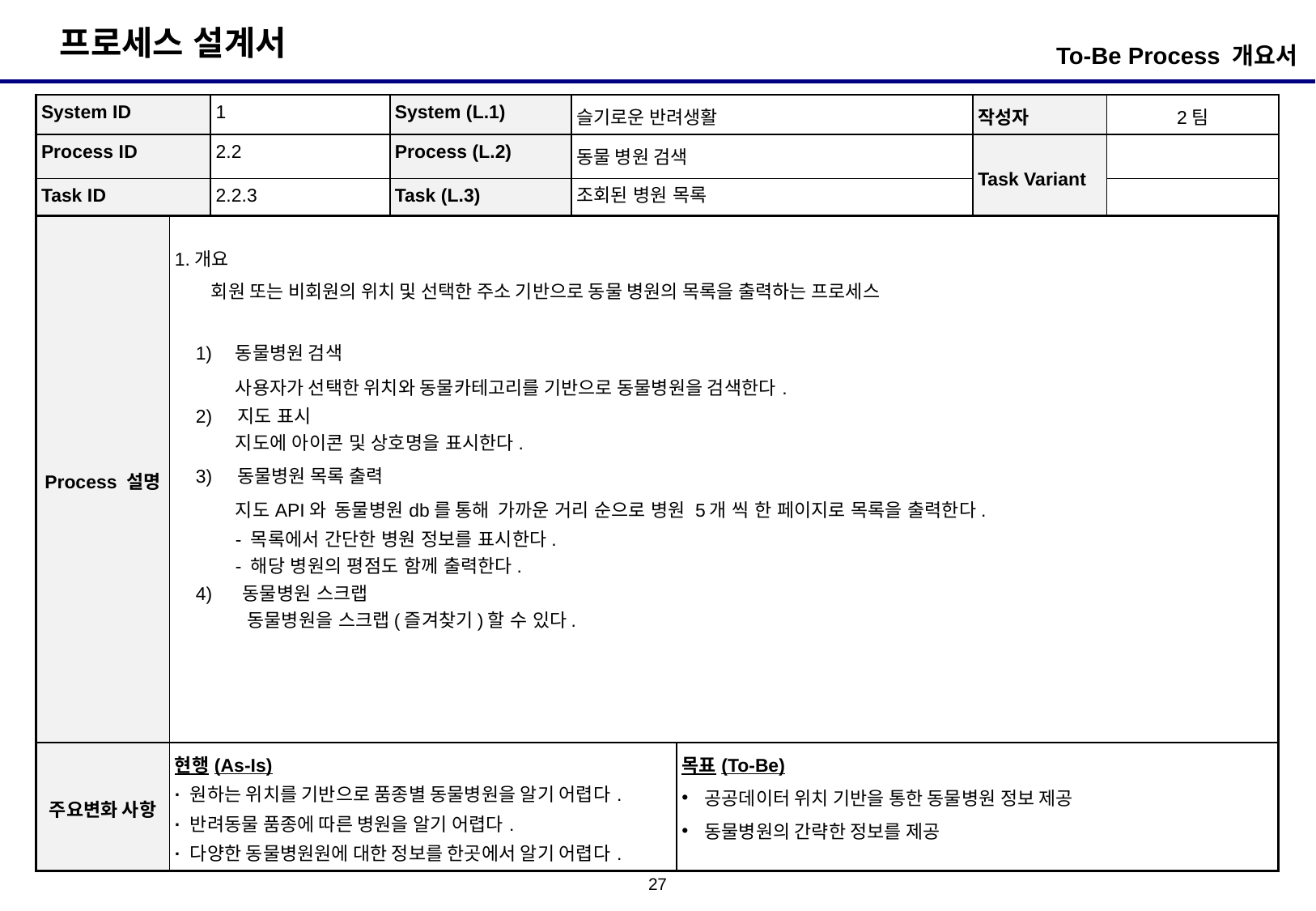

To-Be Process 개요서
| System ID | 1 | System (L.1) | 슬기로운 반려생활 | 작성자 | 2팀 |
| --- | --- | --- | --- | --- | --- |
| Process ID | 2.2 | Process (L.2) | 동물 병원 검색 | Task Variant |  |
| Task ID | 2.2.3 | Task (L.3) | 조회된 병원 목록 |  |  |
| Process 설명 | 1.개요 회원 또는 비회원의 위치 및 선택한 주소 기반으로 동물 병원의 목록을 출력하는 프로세스 동물병원 검색 사용자가 선택한 위치와 동물카테고리를 기반으로 동물병원을 검색한다. 2) 지도 표시 지도에 아이콘 및 상호명을 표시한다. 3) 동물병원 목록 출력 지도API와 동물병원db를 통해 가까운 거리 순으로 병원 5개 씩 한 페이지로 목록을 출력한다. - 목록에서 간단한 병원 정보를 표시한다. - 해당 병원의 평점도 함께 출력한다. 4) 동물병원 스크랩 동물병원을 스크랩(즐겨찾기)할 수 있다. |  |
| --- | --- | --- |
| 주요변화 사항 | 현행(As-Is) · 원하는 위치를 기반으로 품종별 동물병원을 알기 어렵다. · 반려동물 품종에 따른 병원을 알기 어렵다. · 다양한 동물병원원에 대한 정보를 한곳에서 알기 어렵다. | 목표(To-Be) 공공데이터 위치 기반을 통한 동물병원 정보 제공 동물병원의 간략한 정보를 제공 |